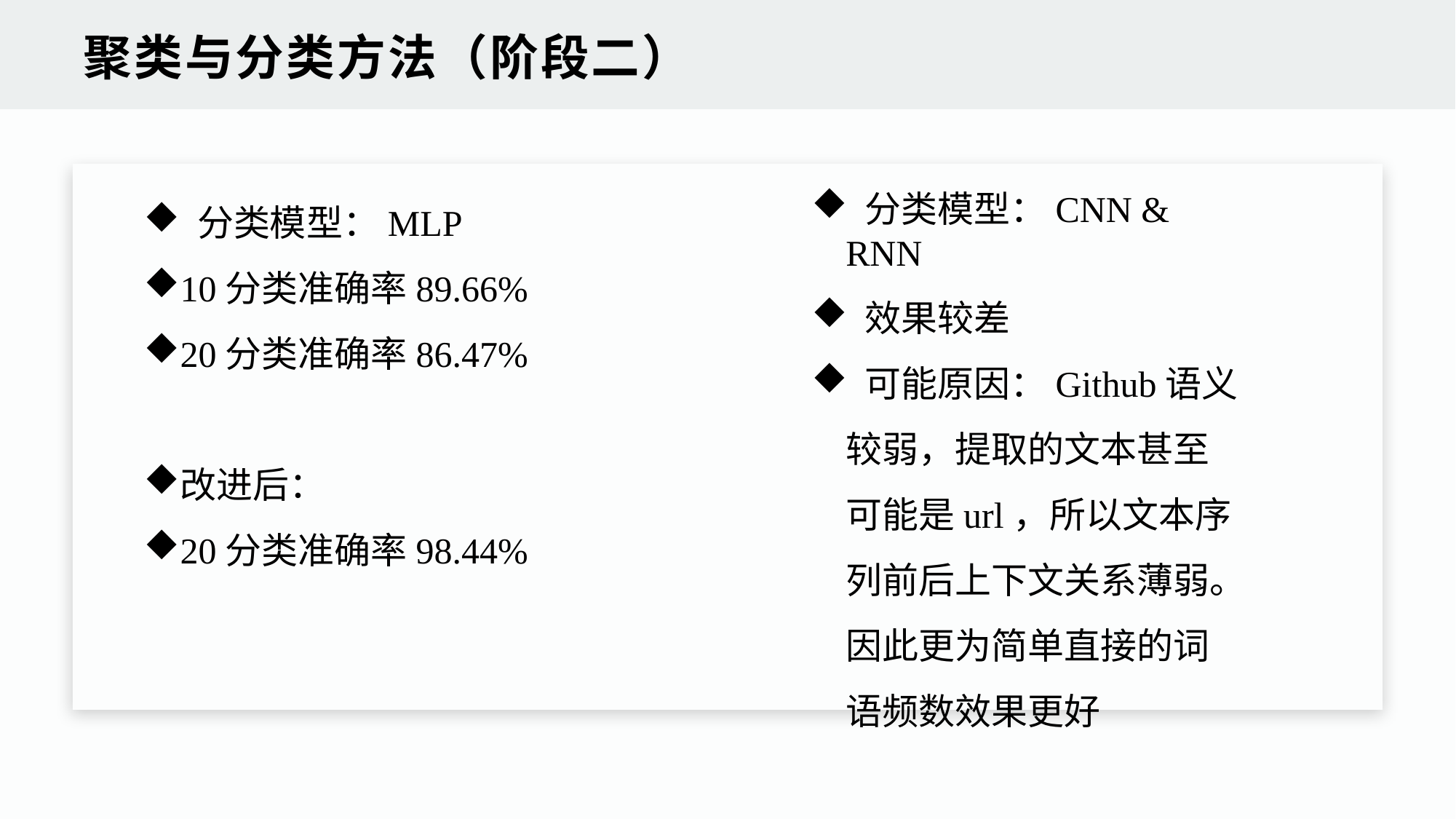

聚类与分类方法（阶段二）

 分类模型：MLP
10分类准确率89.66%
20分类准确率86.47%

改进后：
20分类准确率98.44%

 分类模型：CNN & RNN
 效果较差
 可能原因：Github语义较弱，提取的文本甚至可能是url，所以文本序列前后上下文关系薄弱。因此更为简单直接的词语频数效果更好